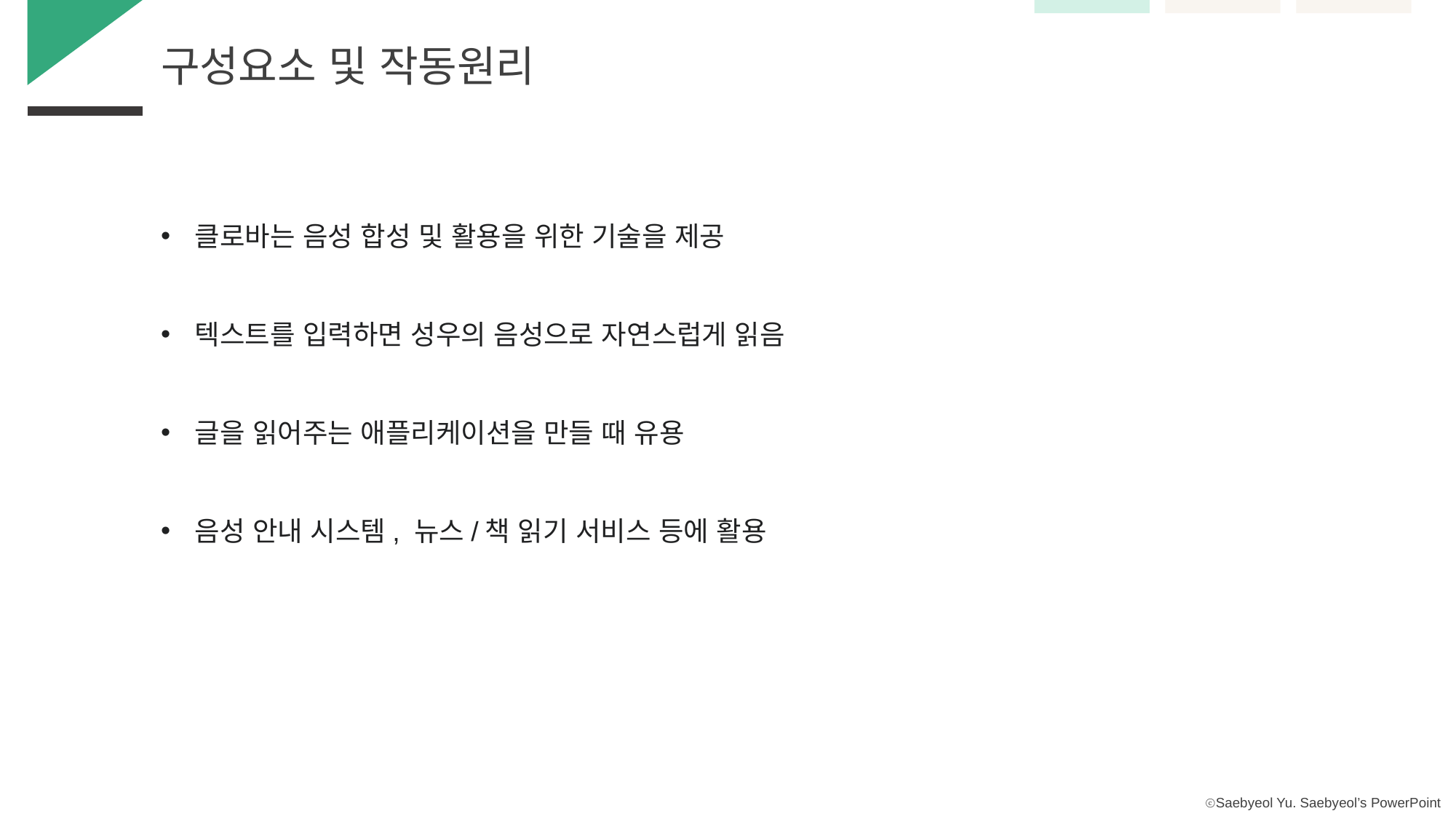

구성요소 및 작동원리
클로바는 음성 합성 및 활용을 위한 기술을 제공

텍스트를 입력하면 성우의 음성으로 자연스럽게 읽음

글을 읽어주는 애플리케이션을 만들 때 유용

음성 안내 시스템, 뉴스/책 읽기 서비스 등에 활용